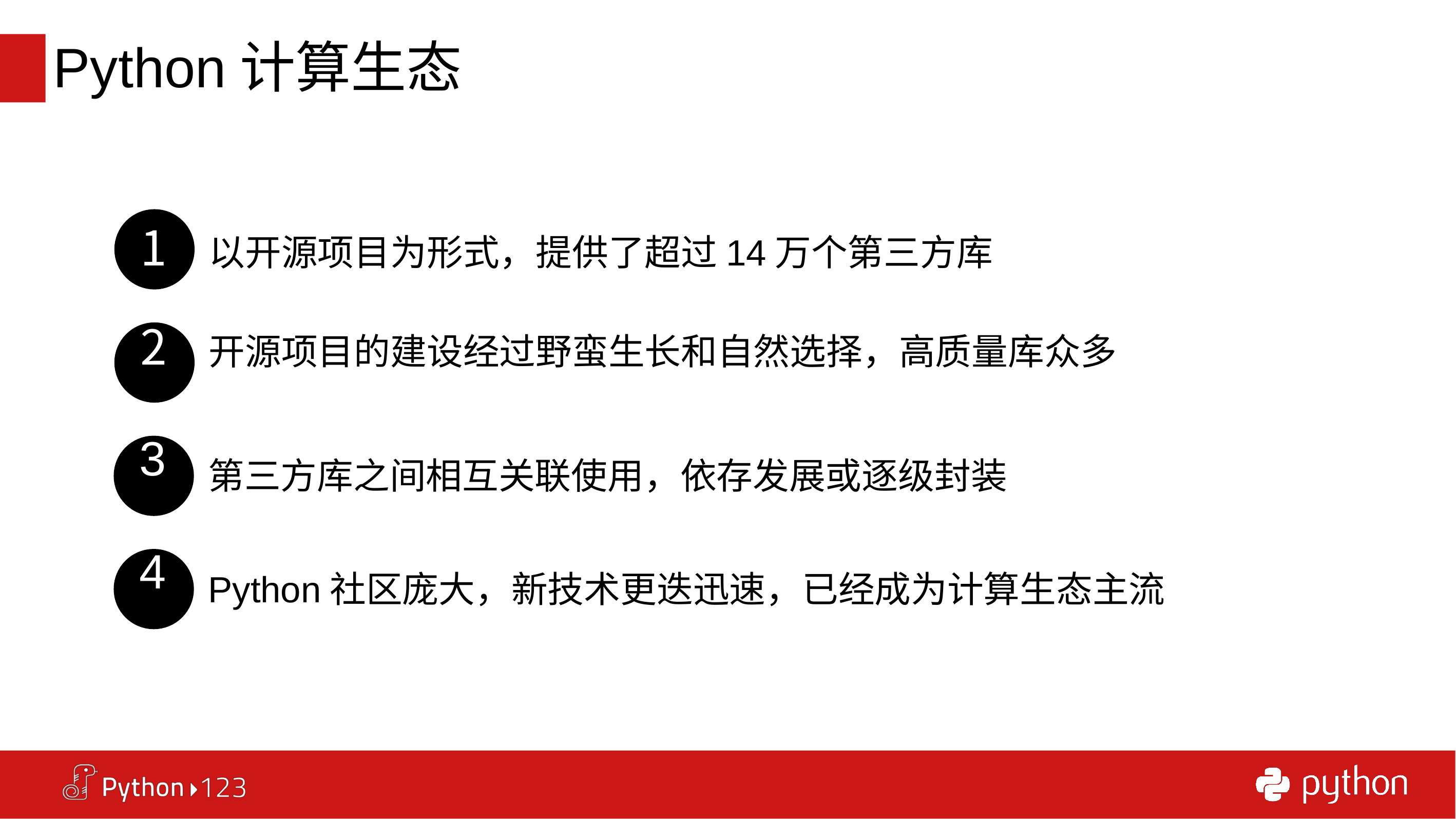

# Python计算生态

以开源项目为形式，提供了超过14万个第三方库
开源项目的建设经过野蛮生长和自然选择，高质量库众多
3
4

第三方库之间相互关联使用，依存发展或逐级封装

Python社区庞大，新技术更迭迅速，已经成为计算生态主流